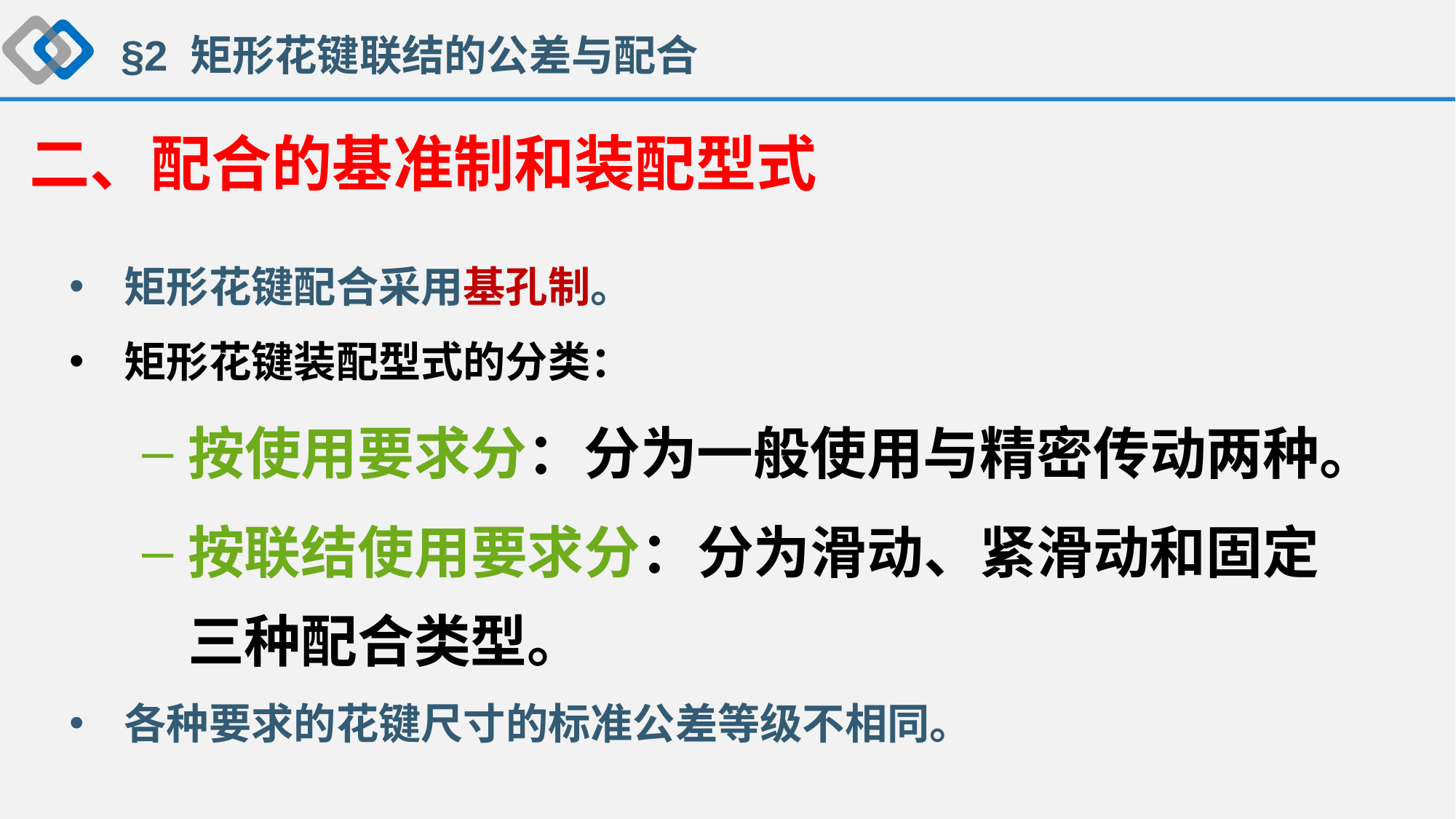

§2 矩形花键联结的公差与配合
# 二、配合的基准制和装配型式
矩形花键配合采用基孔制。
矩形花键装配型式的分类：
按使用要求分：分为一般使用与精密传动两种。
按联结使用要求分：分为滑动、紧滑动和固定三种配合类型。
各种要求的花键尺寸的标准公差等级不相同。